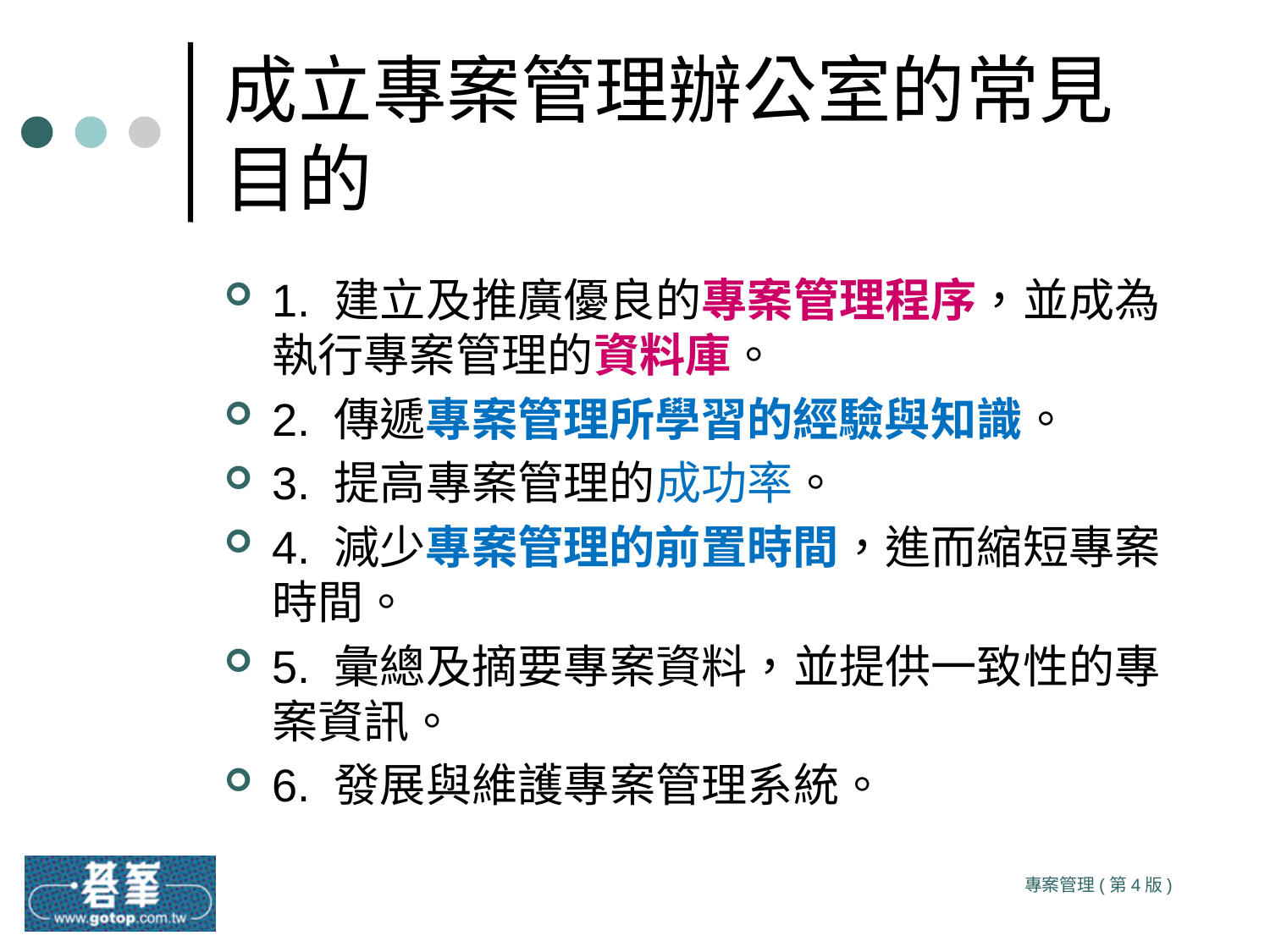

# 成立專案管理辦公室的常見目的
1. 建立及推廣優良的專案管理程序，並成為執行專案管理的資料庫。
2. 傳遞專案管理所學習的經驗與知識。
3. 提高專案管理的成功率。
4. 減少專案管理的前置時間，進而縮短專案時間。
5. 彙總及摘要專案資料，並提供一致性的專案資訊。
6. 發展與維護專案管理系統。
專案管理(第4版)